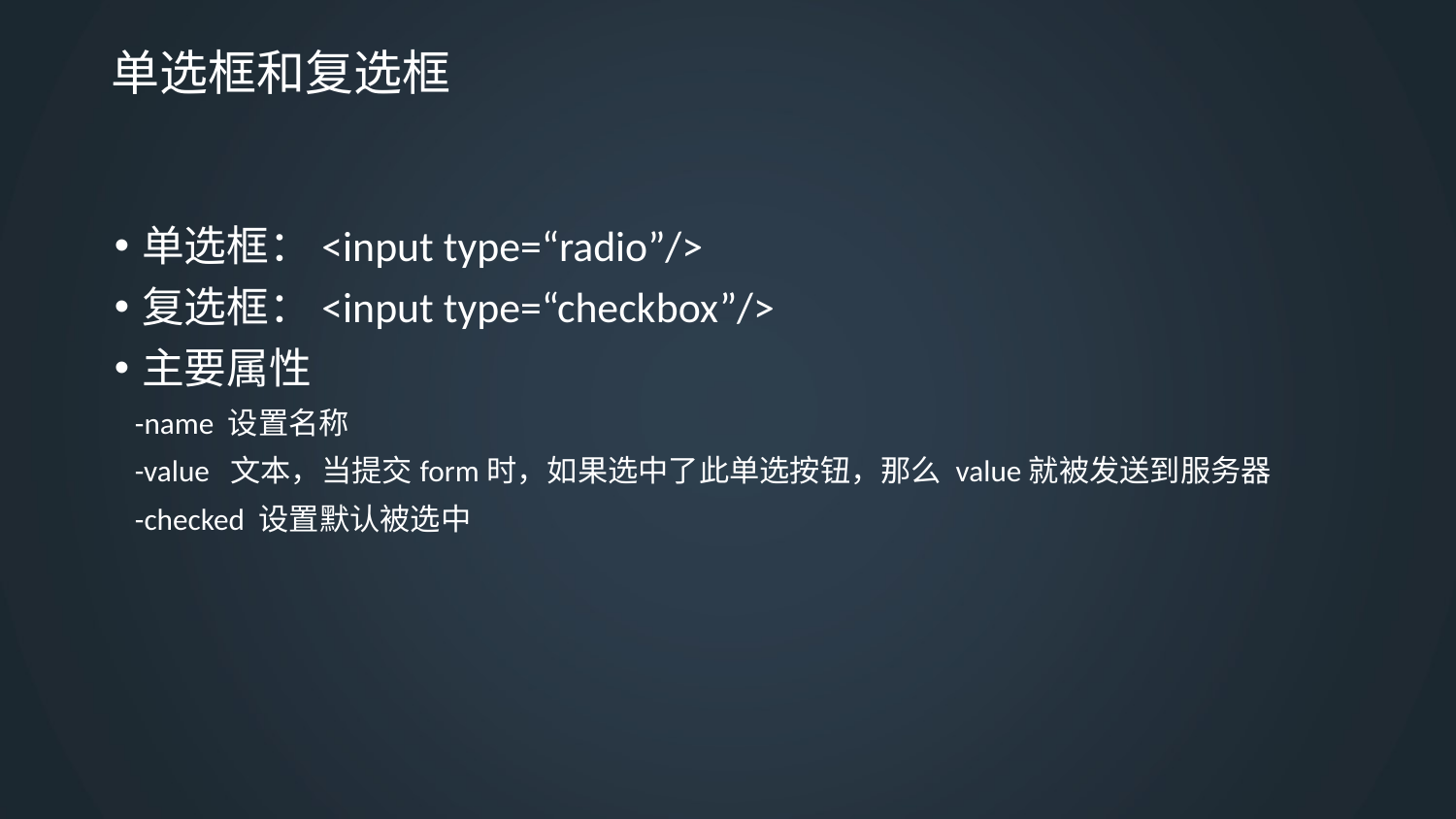

# 单选框和复选框
单选框：<input type=“radio”/>
复选框：<input type=“checkbox”/>
主要属性
   -name 设置名称
   -value  文本，当提交form时，如果选中了此单选按钮，那么 value就被发送到服务器
   -checked 设置默认被选中